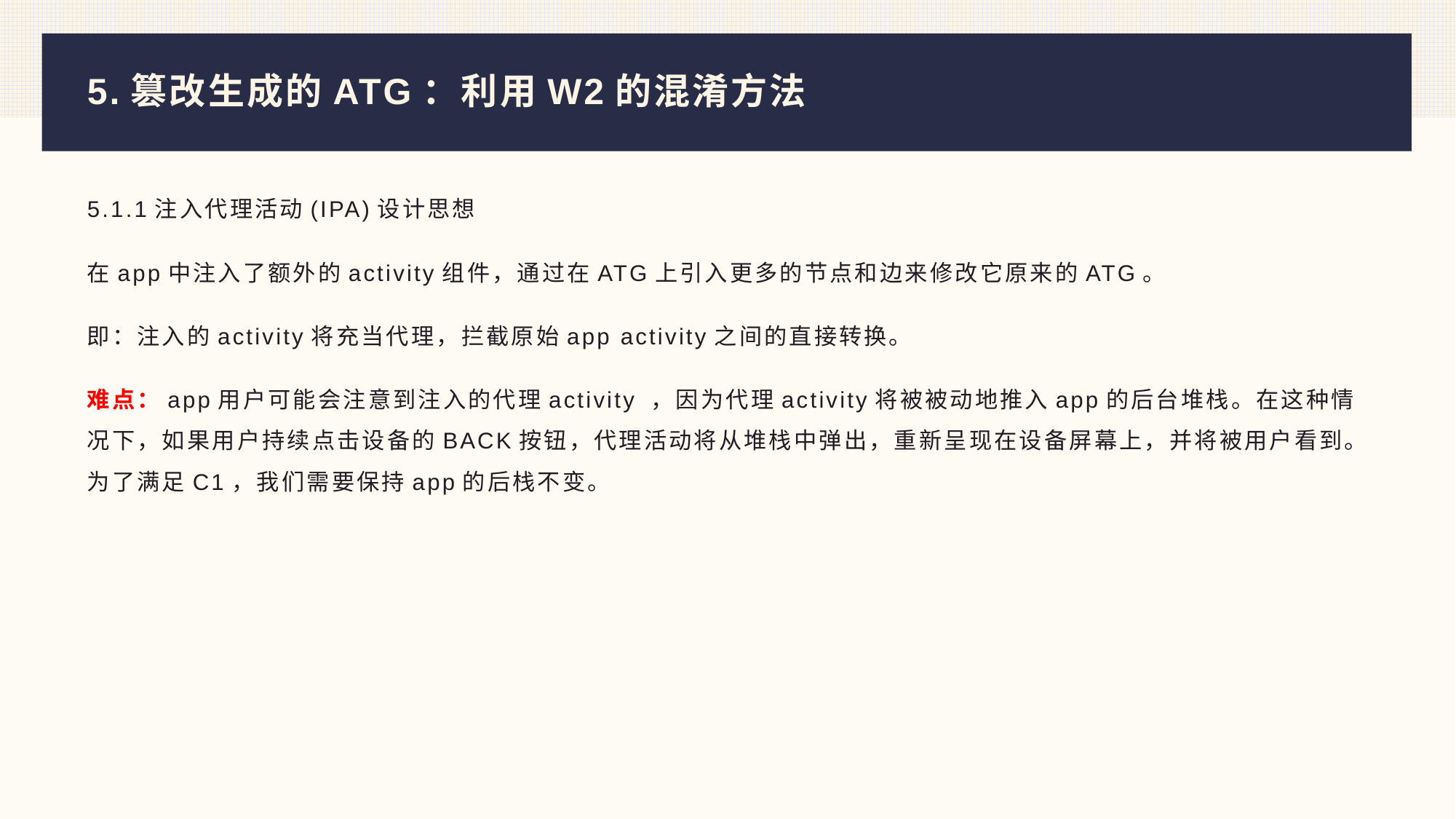

# 5.篡改生成的ATG：利用W2的混淆方法
5.1.1注入代理活动(IPA)设计思想
在app中注入了额外的activity组件，通过在ATG上引入更多的节点和边来修改它原来的ATG。
即：注入的activity将充当代理，拦截原始app activity之间的直接转换。
难点：app用户可能会注意到注入的代理activity ，因为代理activity将被被动地推入app的后台堆栈。在这种情况下，如果用户持续点击设备的BACK按钮，代理活动将从堆栈中弹出，重新呈现在设备屏幕上，并将被用户看到。为了满足C1，我们需要保持app的后栈不变。